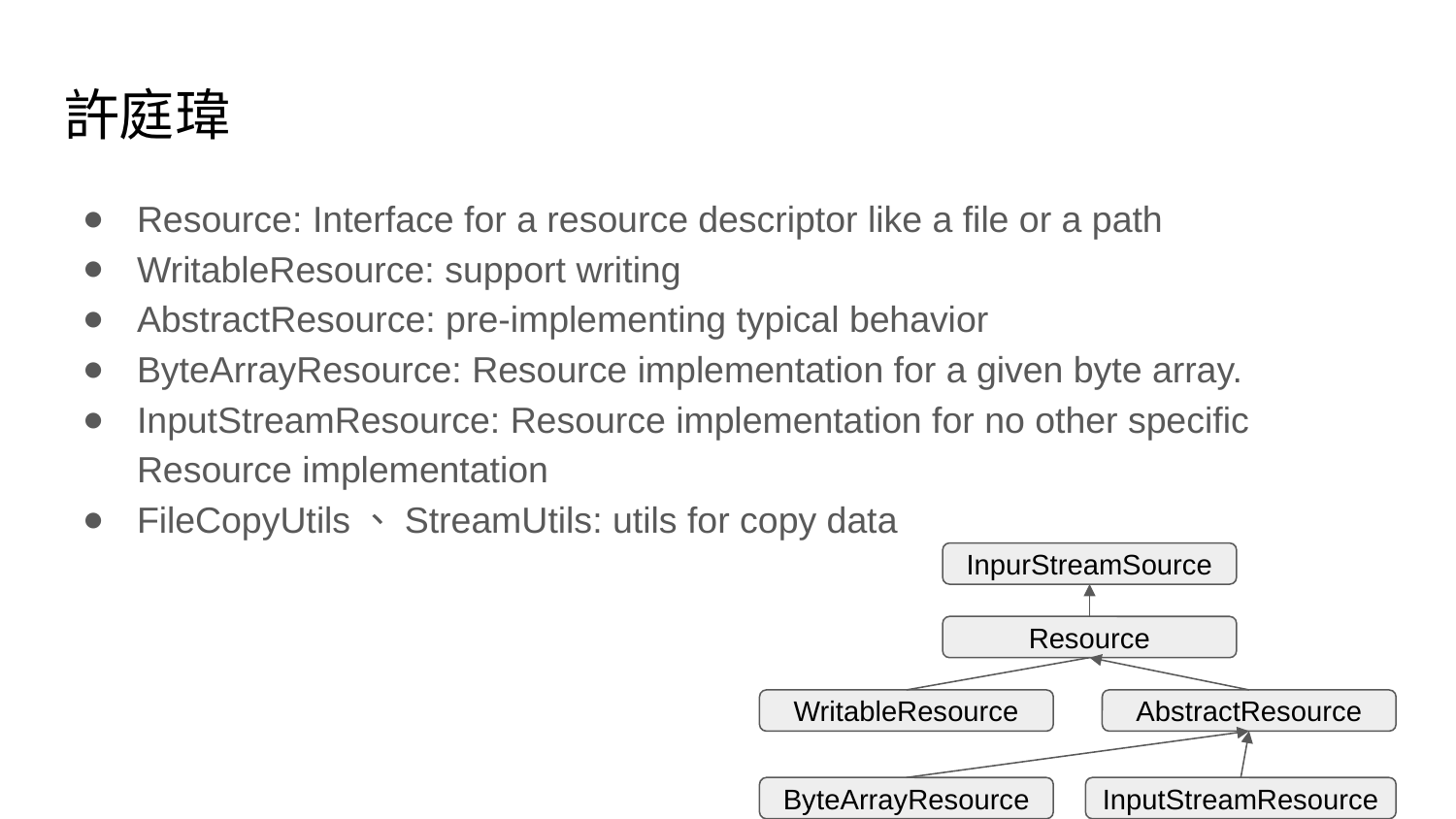

# 許庭瑋
Resource: Interface for a resource descriptor like a file or a path
WritableResource: support writing
AbstractResource: pre-implementing typical behavior
ByteArrayResource: Resource implementation for a given byte array.
InputStreamResource: Resource implementation for no other specific Resource implementation
FileCopyUtils、StreamUtils: utils for copy data

InpurStreamSource
Resource
WritableResource
AbstractResource
ByteArrayResource
InputStreamResource